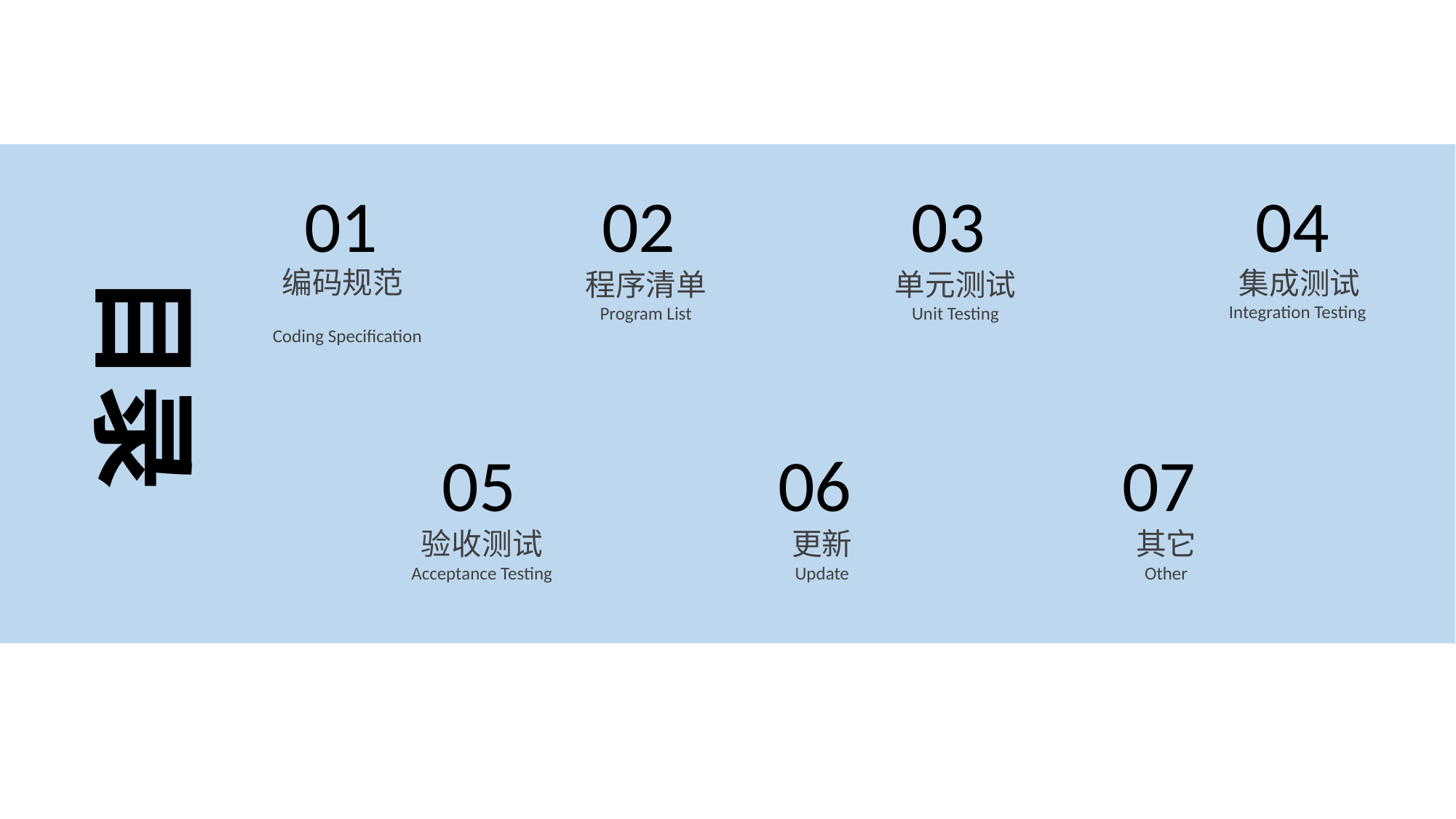

02
程序清单
Program List
03
单元测试
Unit Testing
01
编码规范
 Coding Specification
04
集成测试
Integration Testing

目录
06
07
05
验收测试
Acceptance Testing
更新
Update
其它
Other